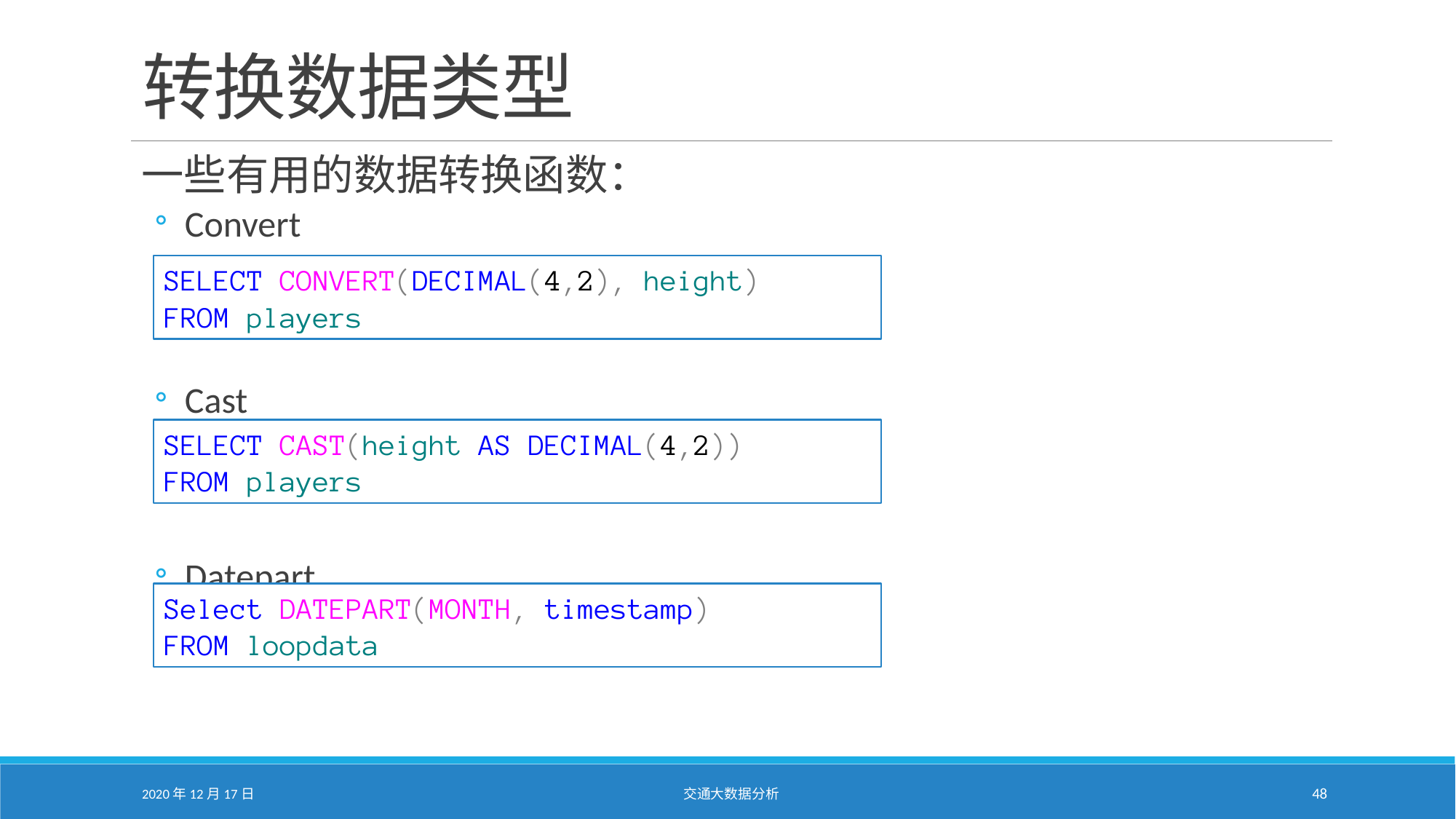

# 转换数据类型
一些有用的数据转换函数：
 Convert

 Cast

 Datepart
SELECT CONVERT(DECIMAL(4,2), height)
FROM players
SELECT CAST(height AS DECIMAL(4,2))
FROM players
Select DATEPART(MONTH, timestamp)
FROM loopdata
2020年12月17日
交通大数据分析
48